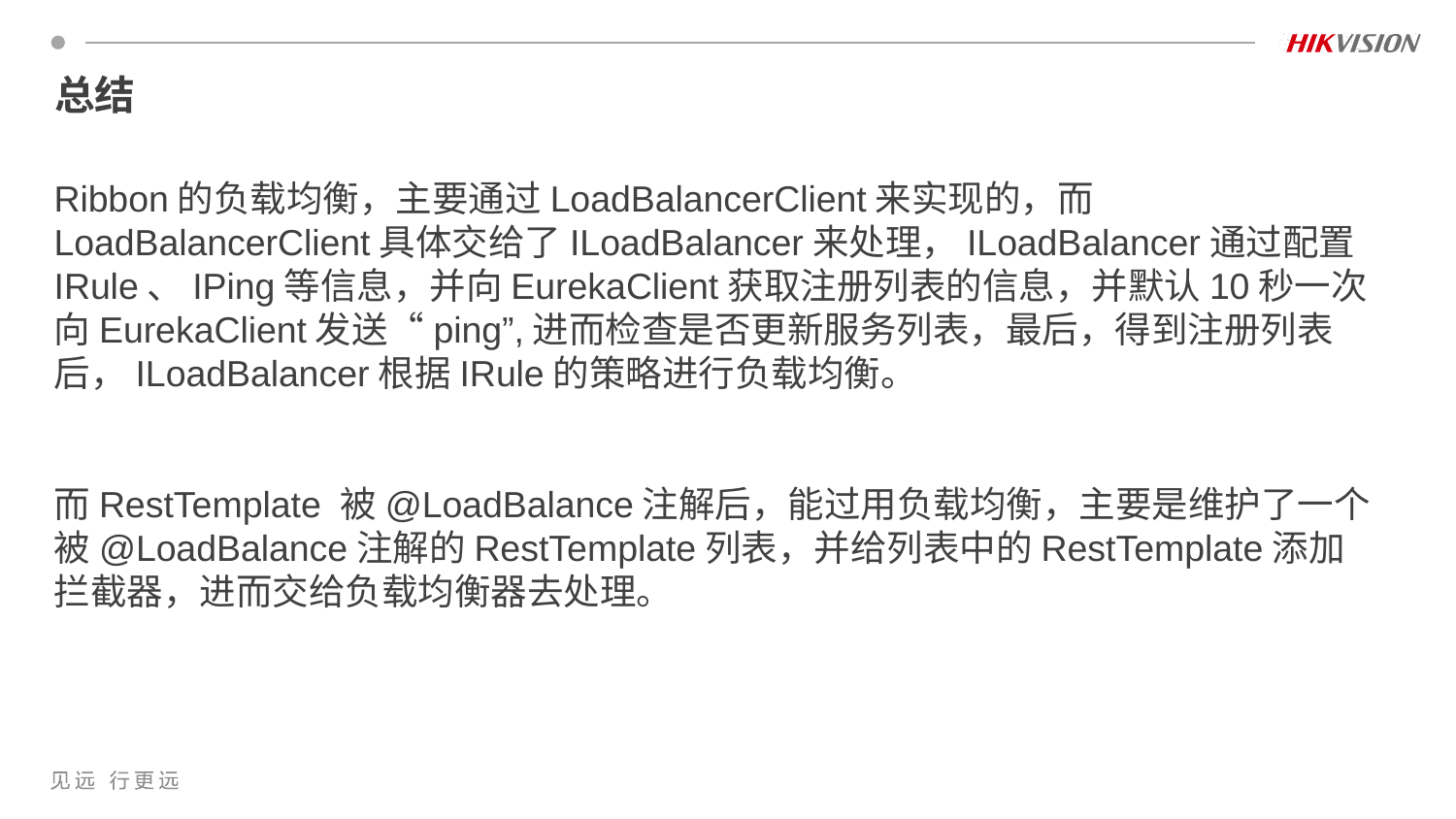

# 总结
Ribbon的负载均衡，主要通过LoadBalancerClient来实现的，而LoadBalancerClient具体交给了ILoadBalancer来处理，ILoadBalancer通过配置IRule、IPing等信息，并向EurekaClient获取注册列表的信息，并默认10秒一次向EurekaClient发送“ping”,进而检查是否更新服务列表，最后，得到注册列表后，ILoadBalancer根据IRule的策略进行负载均衡。

而RestTemplate 被@LoadBalance注解后，能过用负载均衡，主要是维护了一个被@LoadBalance注解的RestTemplate列表，并给列表中的RestTemplate添加拦截器，进而交给负载均衡器去处理。